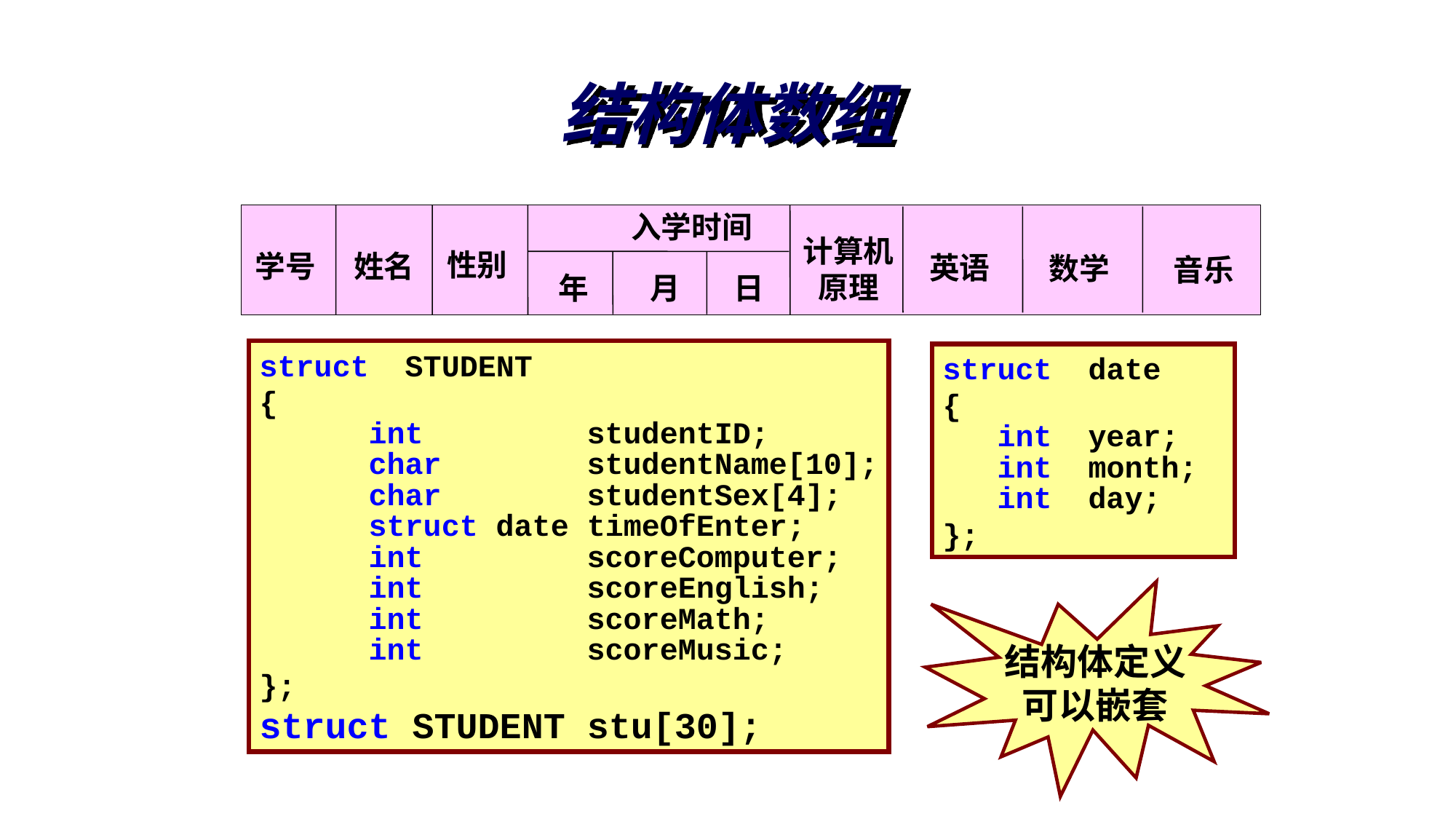

# 结构体数组
入学时间

计算机
原理
性别
姓名
学号
英语
数学
音乐

年
月
日
struct  STUDENT
{
	int		studentID;
	char		studentName[10];
	char  	studentSex[4];
	struct date timeOfEnter;
	int  	 	scoreComputer;
	int  		scoreEnglish;
	int  		scoreMath;
	int  		scoreMusic;
};
struct STUDENT stu[30];
struct  date
{
   int  year;
   int  month;
   int  day;
};
结构体定义
可以嵌套